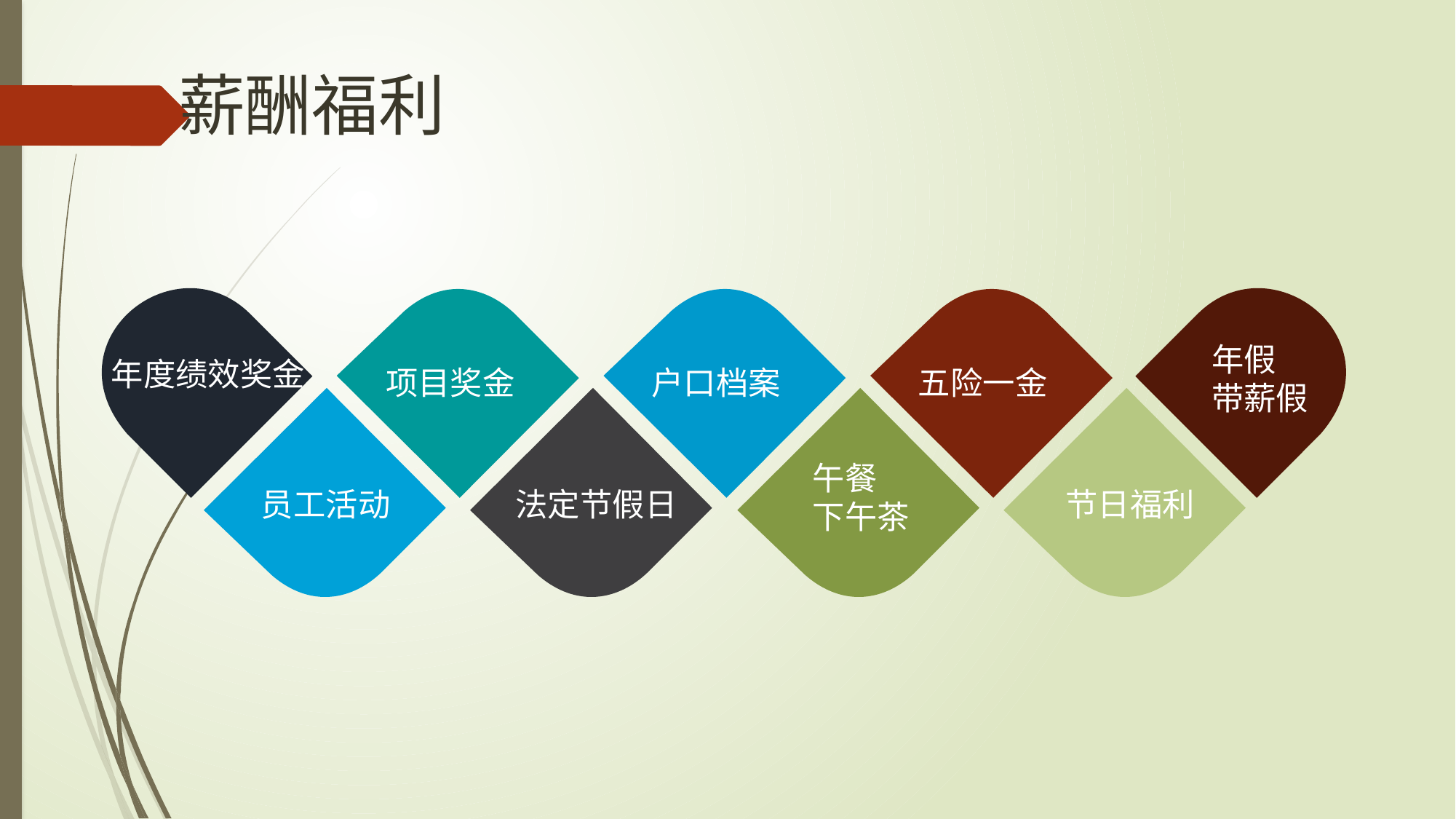

薪酬福利

年假
带薪假
年度绩效奖金
项目奖金
户口档案
五险一金

午餐
下午茶
员工活动
法定节假日
节日福利